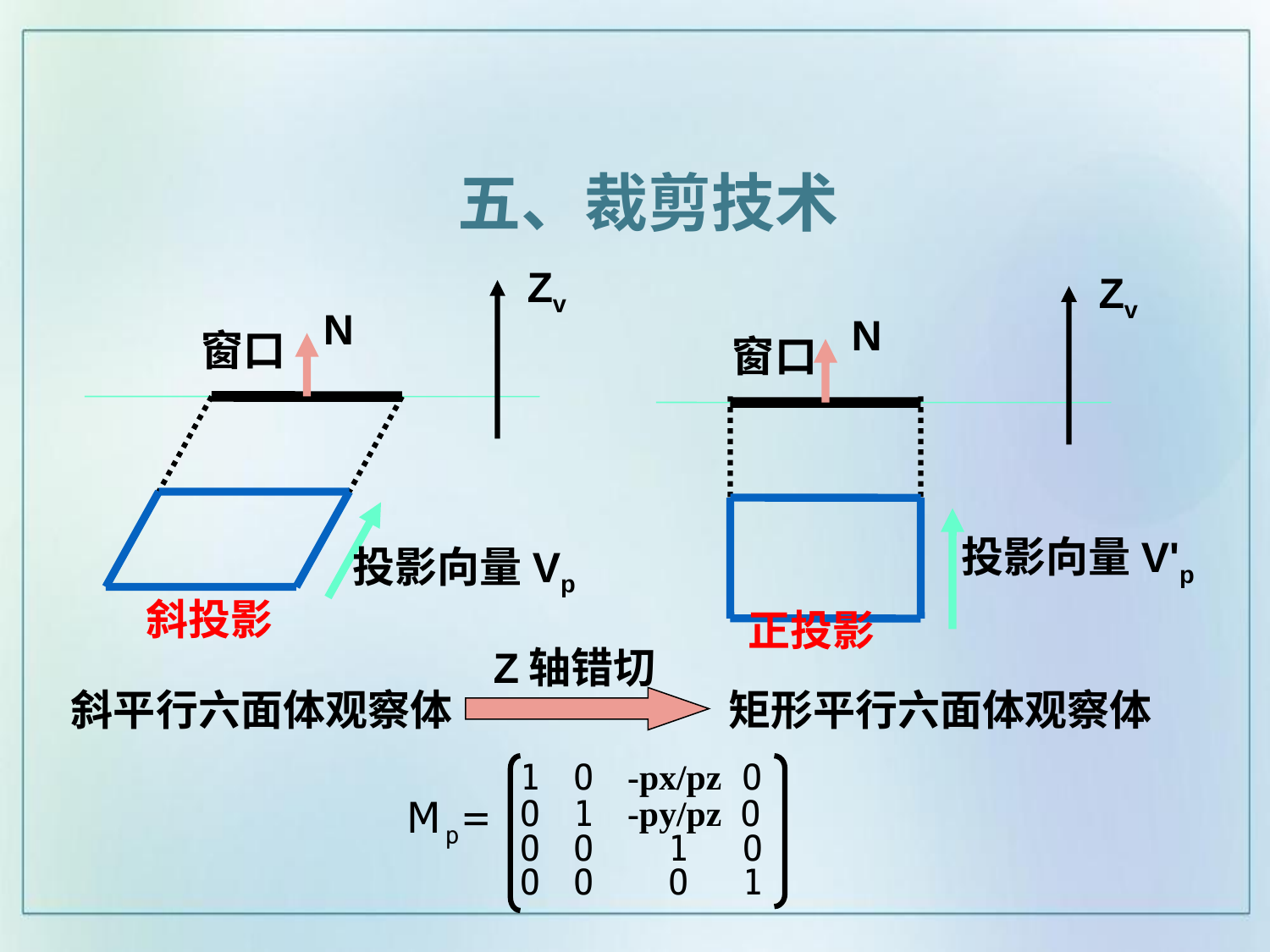

五、裁剪技术
Zv

N
窗口

投影向量Vp

Zv

N
窗口

投影向量V'p

斜投影
正投影
Z轴错切
斜平行六面体观察体
矩形平行六面体观察体

1   0   -px/pz  0
0   1   -py/pz  0
0   0       1     0
0   0       0     1
Mp=